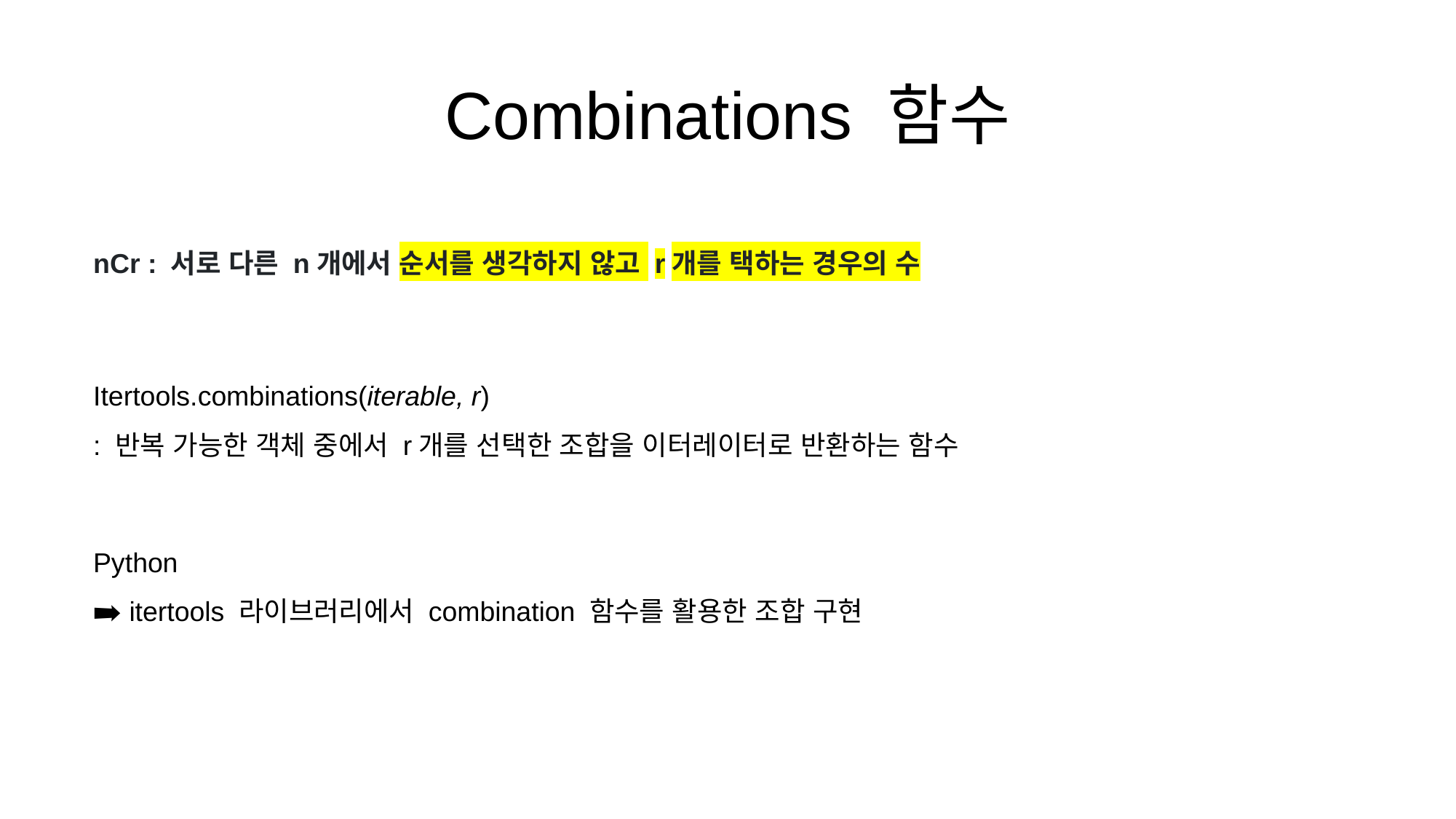

# Combinations 함수
nCr : 서로 다른 n개에서 순서를 생각하지 않고 r개를 택하는 경우의 수
Itertools.combinations(iterable, r)
: 반복 가능한 객체 중에서 r개를 선택한 조합을 이터레이터로 반환하는 함수
Python
➡️ itertools 라이브러리에서 combination 함수를 활용한 조합 구현